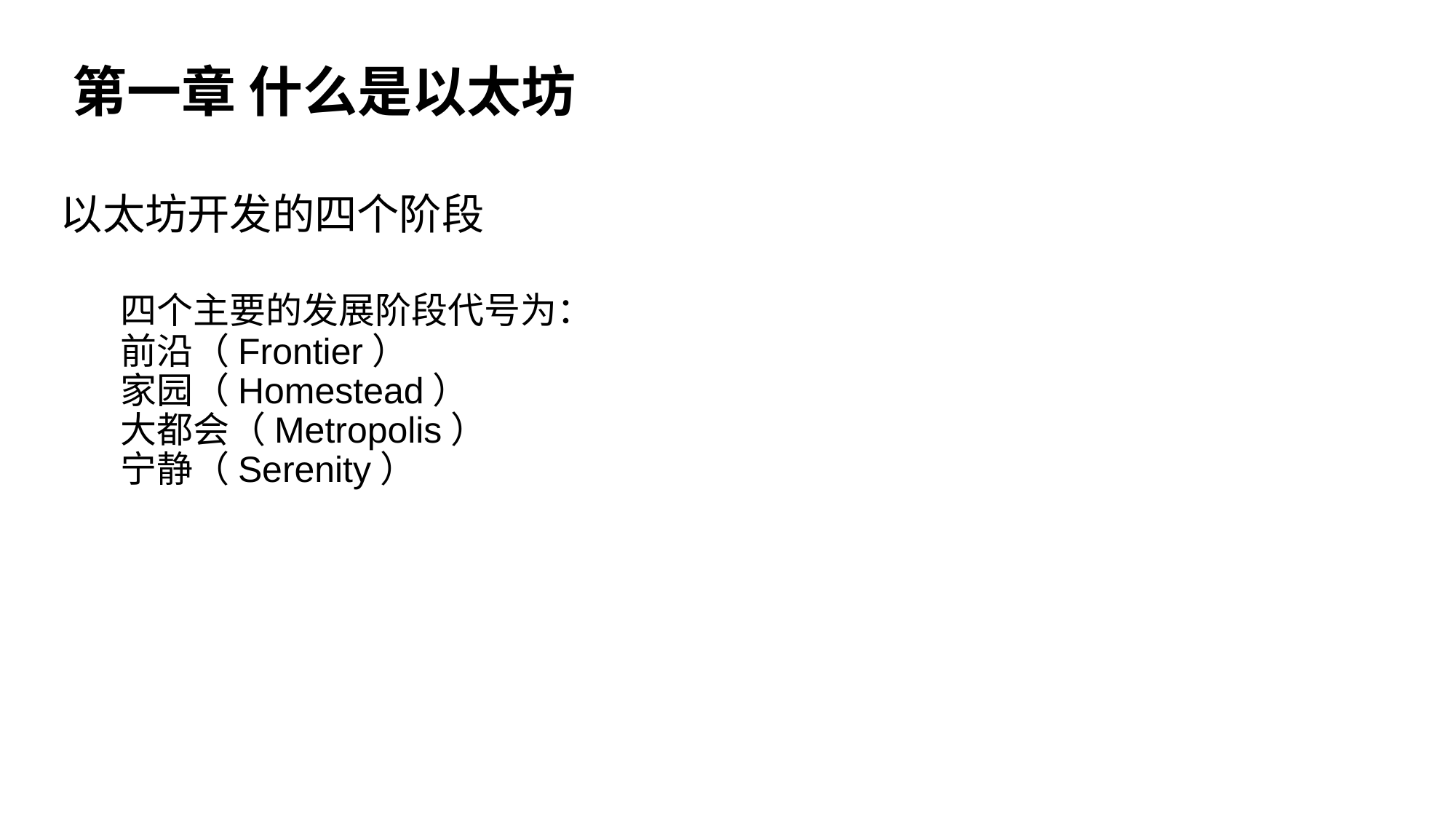

# 第一章 什么是以太坊 以太坊开发的四个阶段 四个主要的发展阶段代号为： 前沿（Frontier） 家园（Homestead） 大都会（Metropolis） 宁静（Serenity）